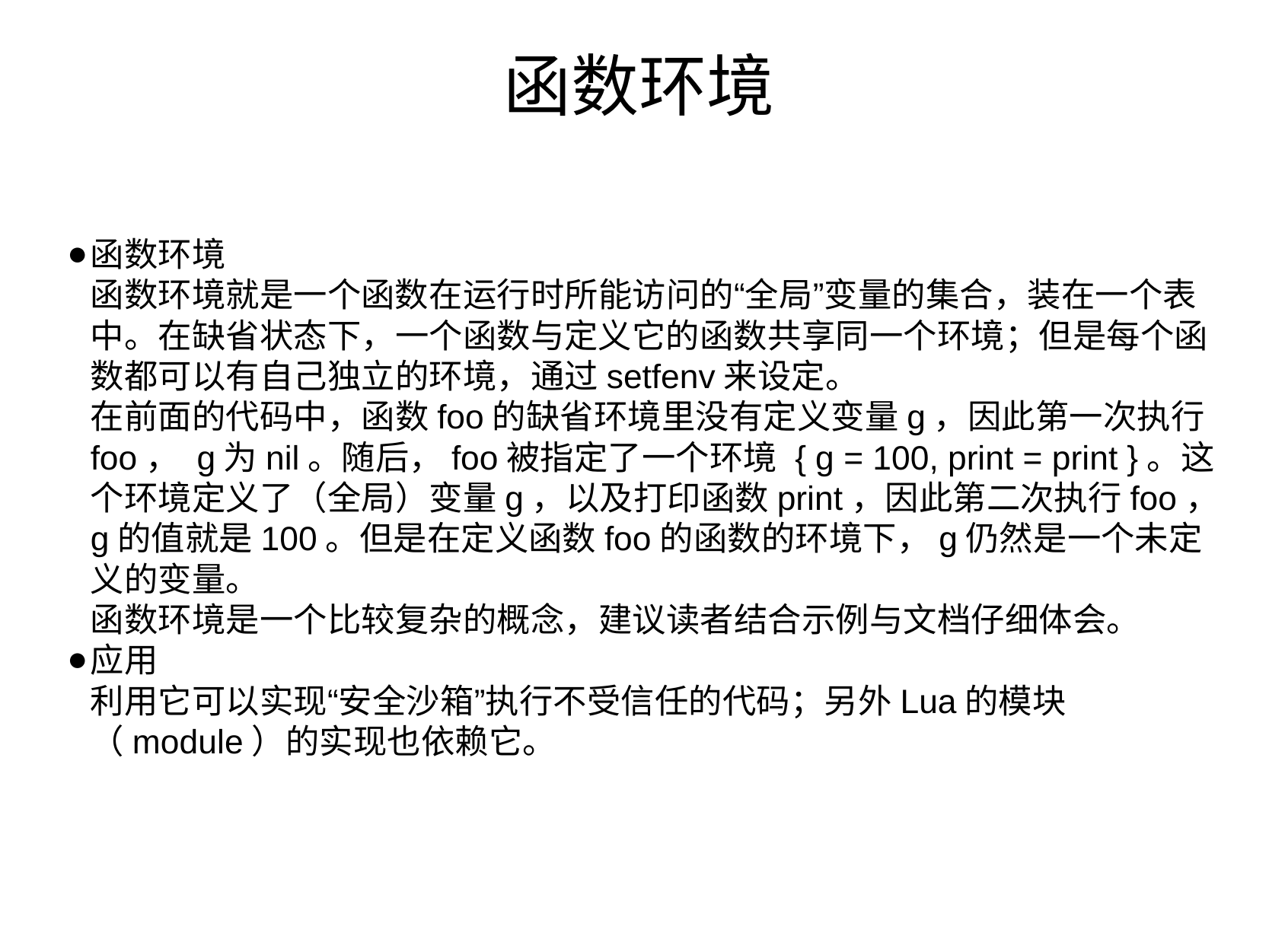

# 函数环境
函数环境
函数环境就是一个函数在运行时所能访问的“全局”变量的集合，装在一个表中。在缺省状态下，一个函数与定义它的函数共享同一个环境；但是每个函数都可以有自己独立的环境，通过setfenv来设定。
在前面的代码中，函数foo的缺省环境里没有定义变量g，因此第一次执行foo， g为nil。随后，foo被指定了一个环境 { g = 100, print = print }。这个环境定义了（全局）变量g，以及打印函数print，因此第二次执行foo，g的值就是100。但是在定义函数foo的函数的环境下，g仍然是一个未定义的变量。
函数环境是一个比较复杂的概念，建议读者结合示例与文档仔细体会。
应用
利用它可以实现“安全沙箱”执行不受信任的代码；另外Lua的模块（module）的实现也依赖它。